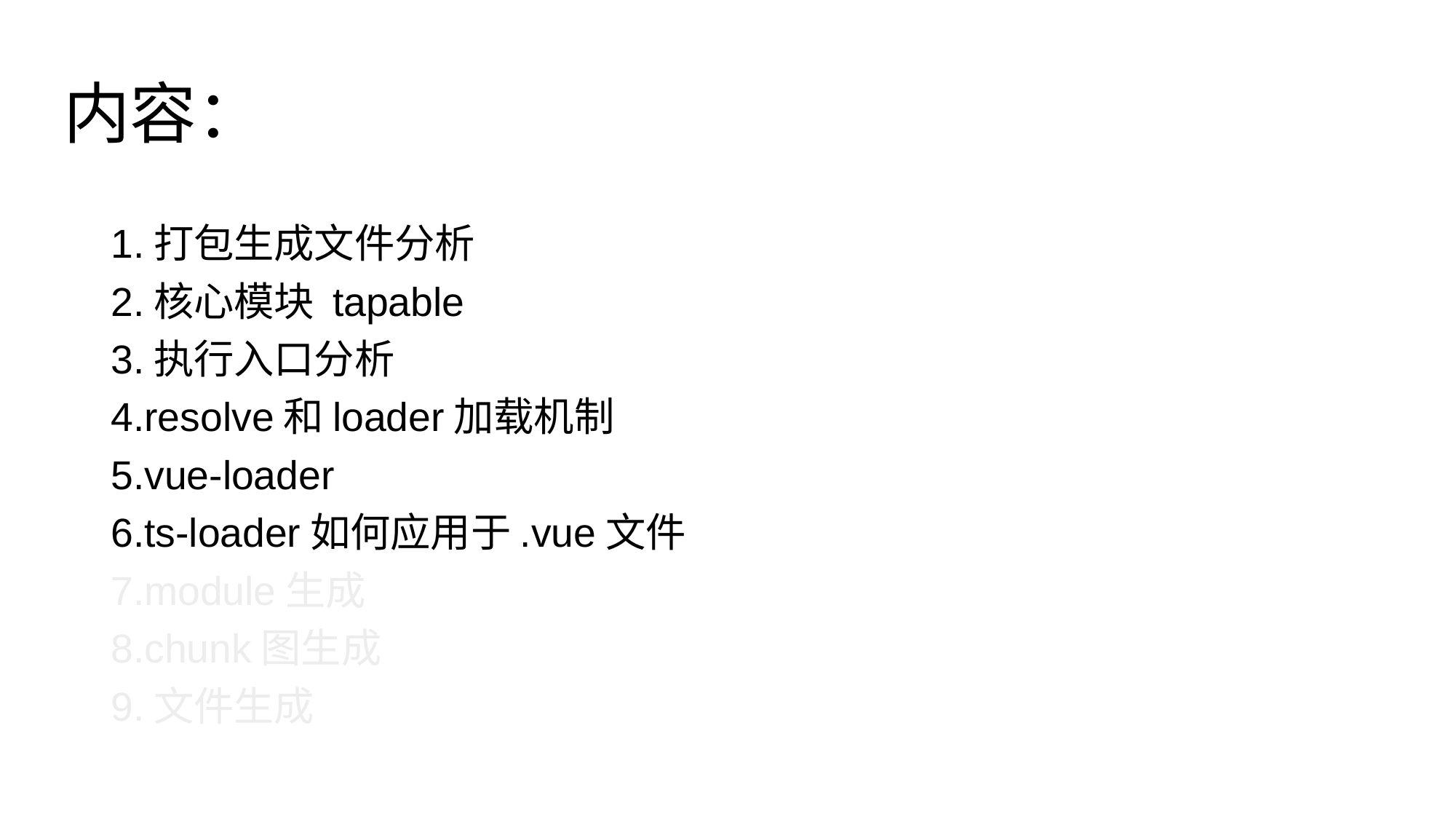

# 内容：
1.打包生成文件分析
2.核心模块 tapable
3.执行入口分析
4.resolve和loader加载机制
5.vue-loader
6.ts-loader如何应用于.vue文件
7.module生成
8.chunk图生成
9.文件生成